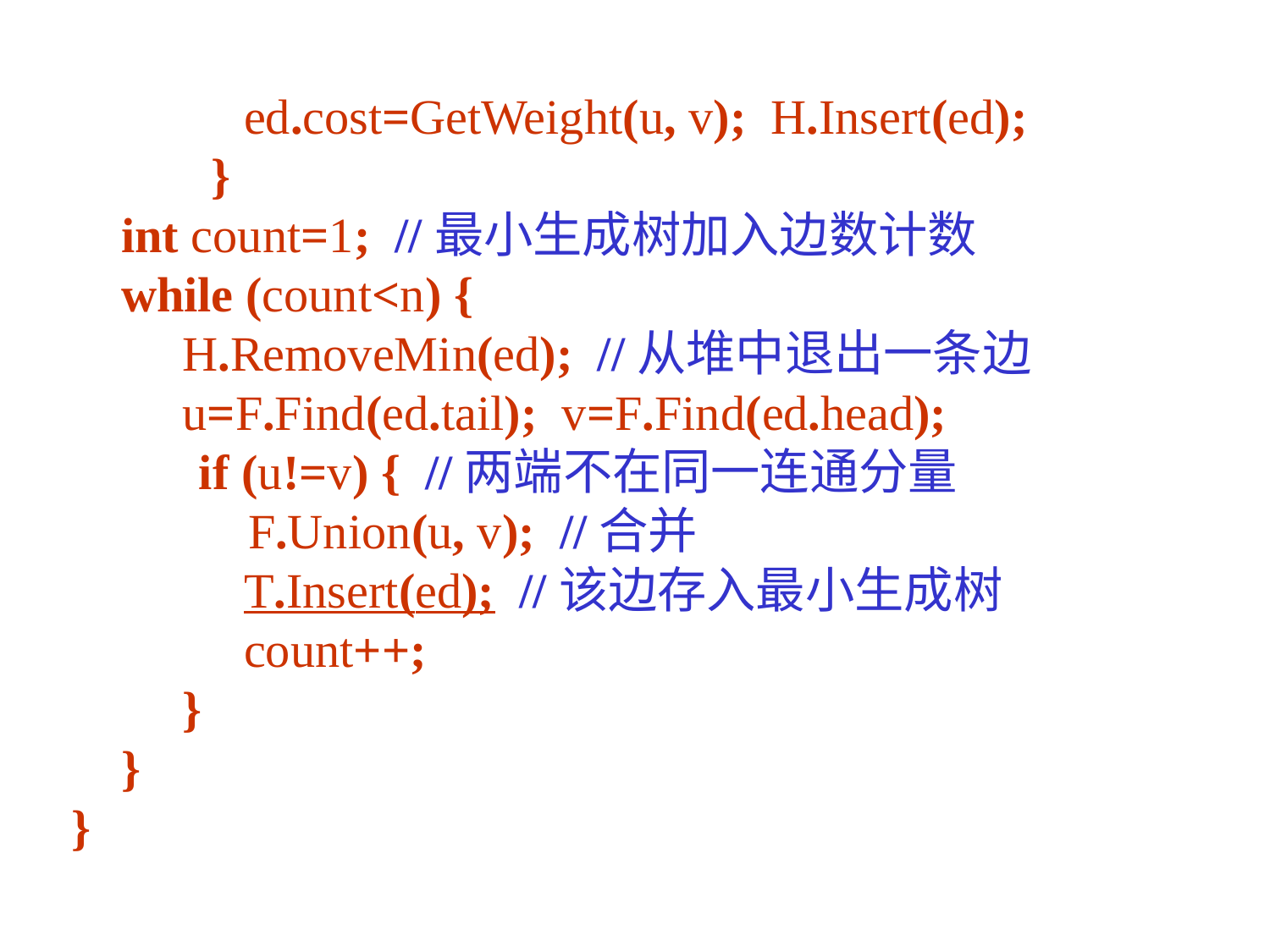

ed.cost=GetWeight(u, v);  H.Insert(ed);
	 }
    int count=1;  //最小生成树加入边数计数
    while (count<n) {
         H.RemoveMin(ed);  //从堆中退出一条边
         u=F.Find(ed.tail);  v=F.Find(ed.head);
	if (u!=v) {  //两端不在同一连通分量
	    F.Union(u, v);  //合并
              T.Insert(ed);  //该边存入最小生成树
              count++;
         }
    }
}
117